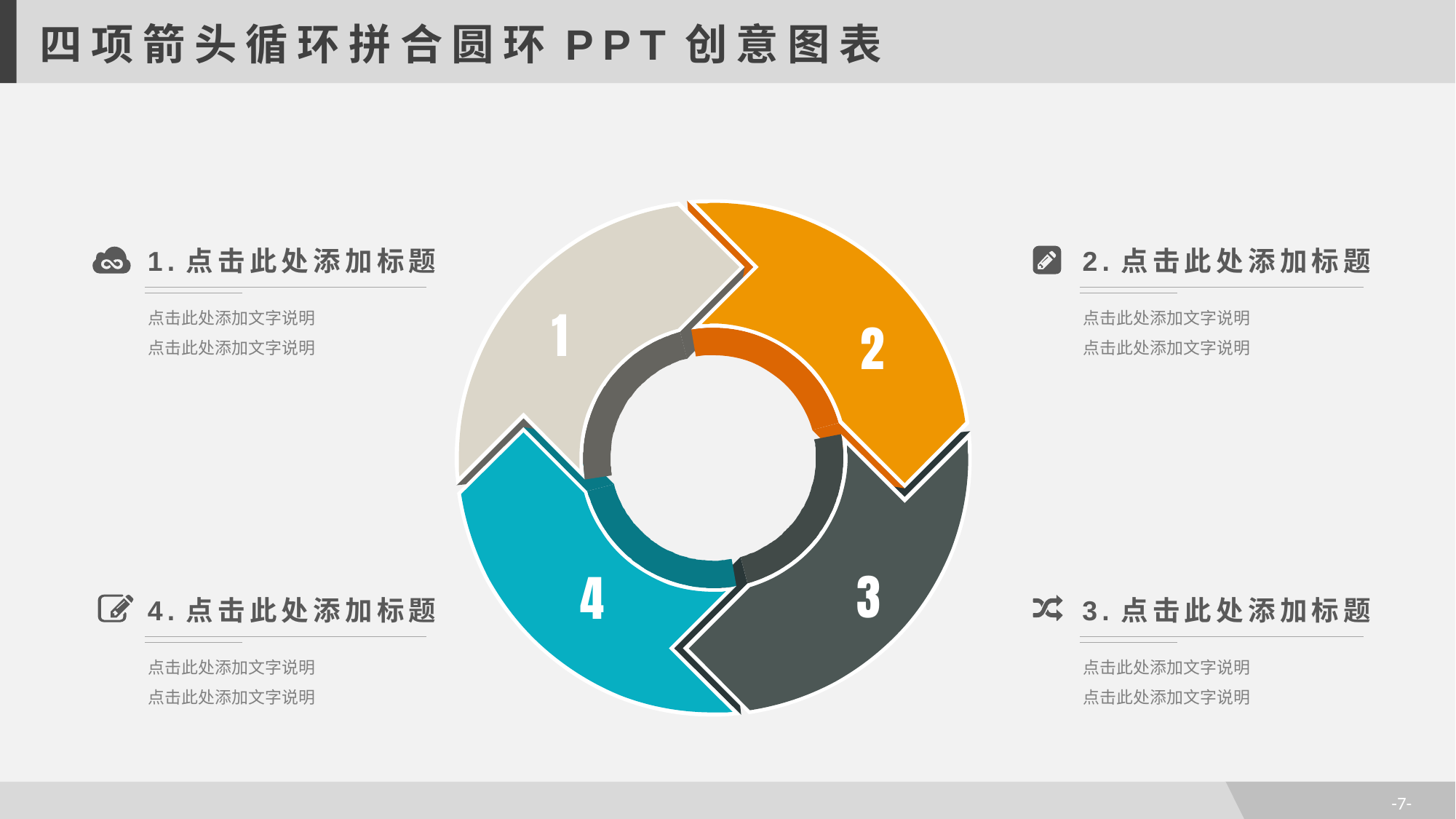

四项箭头循环拼合圆环PPT创意图表

1.点击此处添加标题

点击此处添加文字说明
点击此处添加文字说明
2.点击此处添加标题

点击此处添加文字说明
点击此处添加文字说明
1
2
3
4
4.点击此处添加标题

点击此处添加文字说明
点击此处添加文字说明
3.点击此处添加标题

点击此处添加文字说明
点击此处添加文字说明
-7-